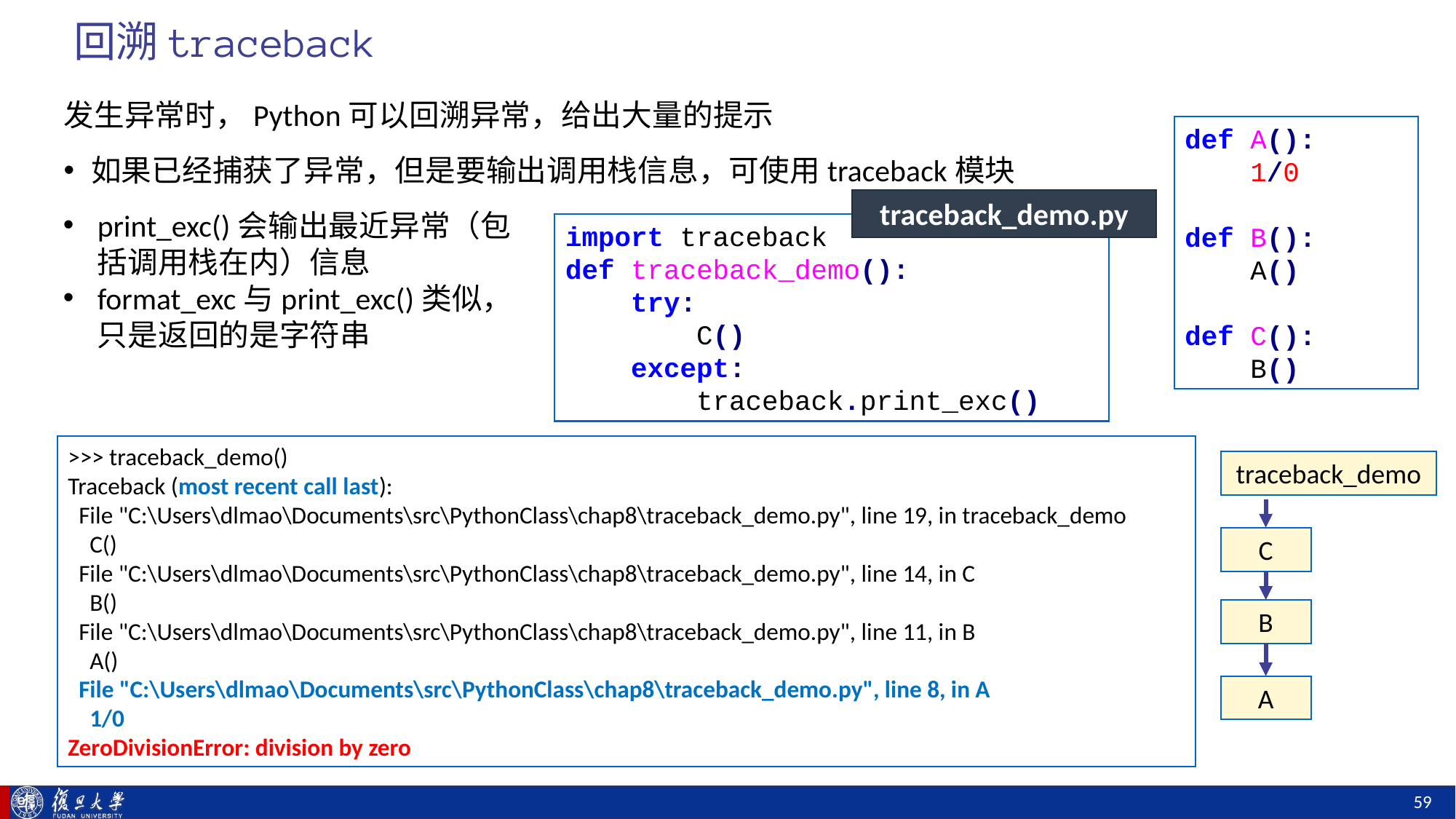

# 回溯traceback
发生异常时，Python可以回溯异常，给出大量的提示
如果已经捕获了异常，但是要输出调用栈信息，可使用traceback模块

def A():
    1/0

def B():
    A()

def C():
    B()
traceback_demo.py
print_exc()会输出最近异常（包括调用栈在内）信息
format_exc与print_exc()类似，只是返回的是字符串
import traceback
def traceback_demo():
    try:
        C()
    except:
        traceback.print_exc()
>>> traceback_demo()
Traceback (most recent call last):
  File "C:\Users\dlmao\Documents\src\PythonClass\chap8\traceback_demo.py", line 19, in traceback_demo
    C()
  File "C:\Users\dlmao\Documents\src\PythonClass\chap8\traceback_demo.py", line 14, in C
    B()
  File "C:\Users\dlmao\Documents\src\PythonClass\chap8\traceback_demo.py", line 11, in B
    A()
  File "C:\Users\dlmao\Documents\src\PythonClass\chap8\traceback_demo.py", line 8, in A
    1/0
ZeroDivisionError: division by zero
traceback_demo
C
B
A